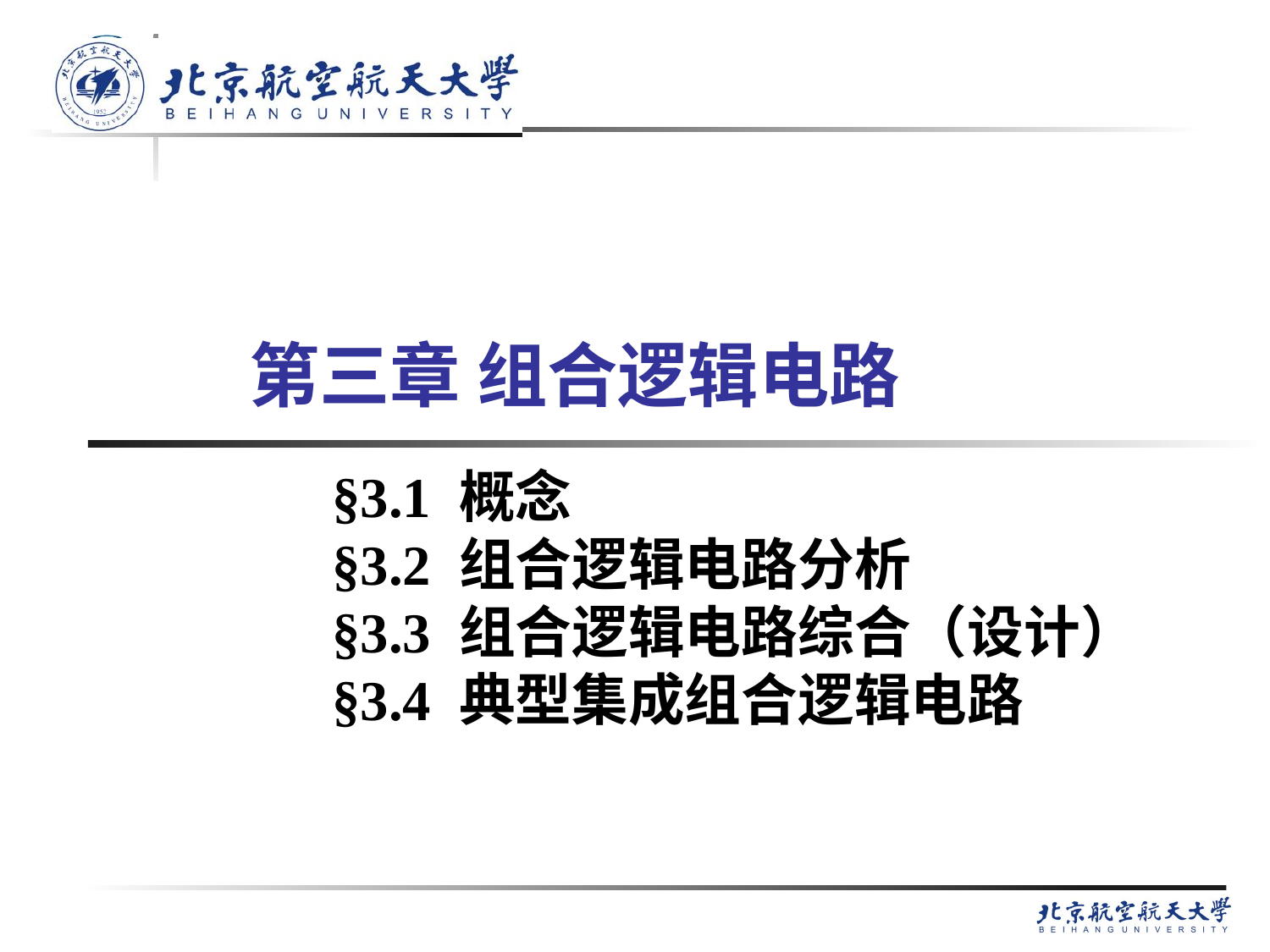

# 第三章 组合逻辑电路
§3.1 概念
§3.2 组合逻辑电路分析
§3.3 组合逻辑电路综合（设计）
§3.4 典型集成组合逻辑电路